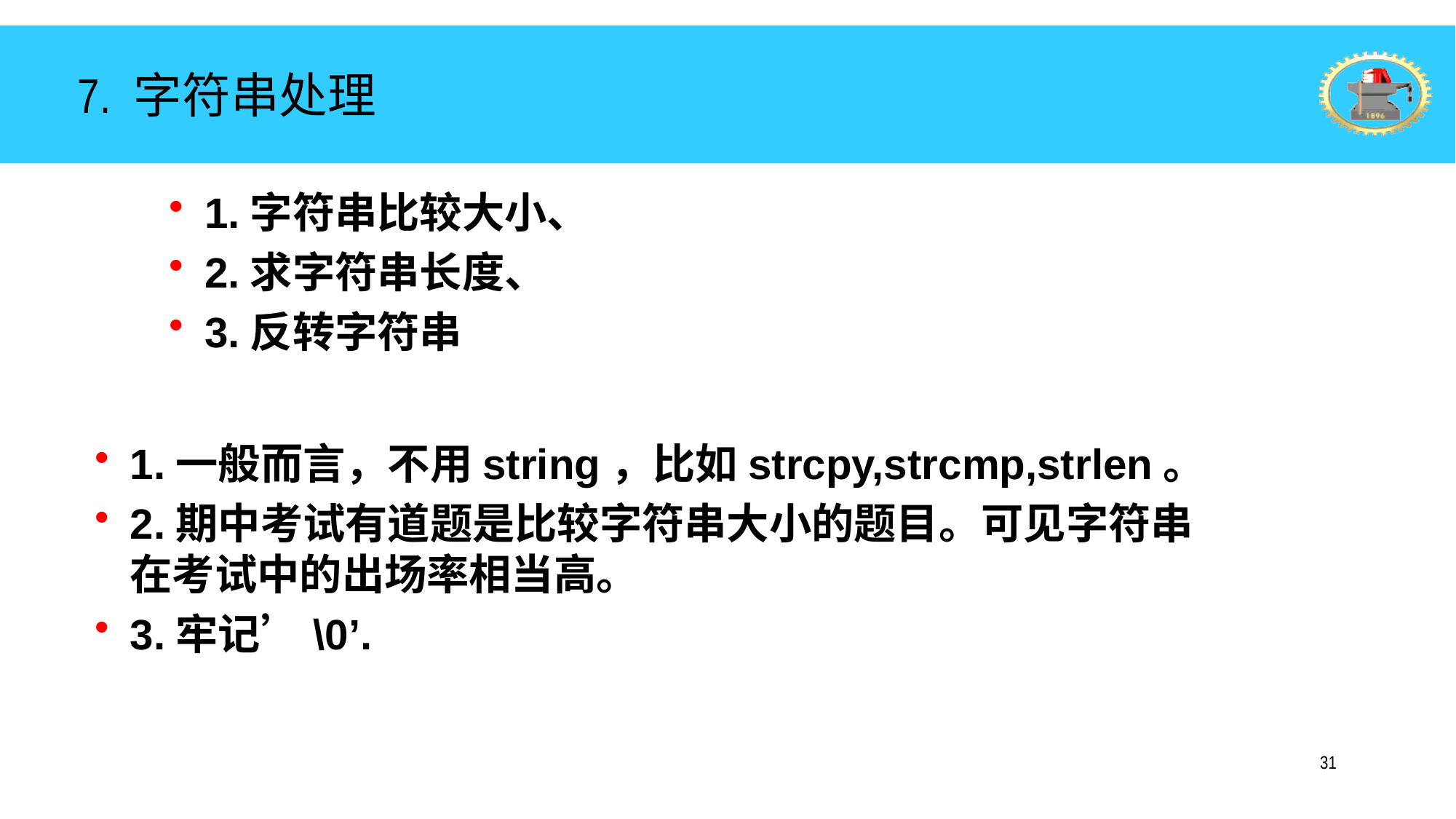

# 7. 字符串处理
1.字符串比较大小、
2.求字符串长度、
3.反转字符串

1.一般而言，不用string，比如strcpy,strcmp,strlen。
2.期中考试有道题是比较字符串大小的题目。可见字符串在考试中的出场率相当高。
3.牢记’\0’.
31